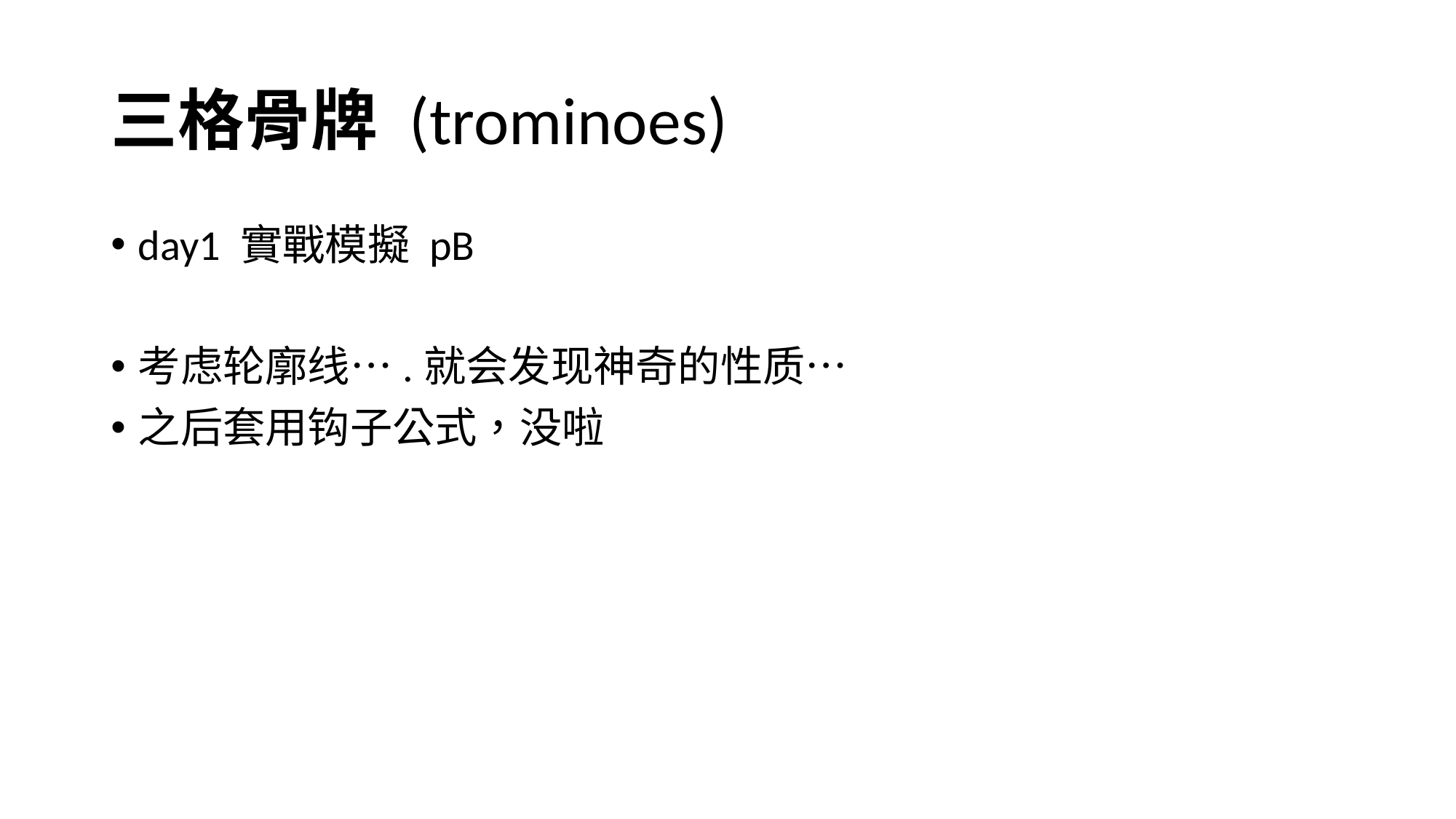

# 三格骨牌 (trominoes)
day1 實戰模擬 pB

考虑轮廓线….就会发现神奇的性质…
之后套用钩子公式，没啦